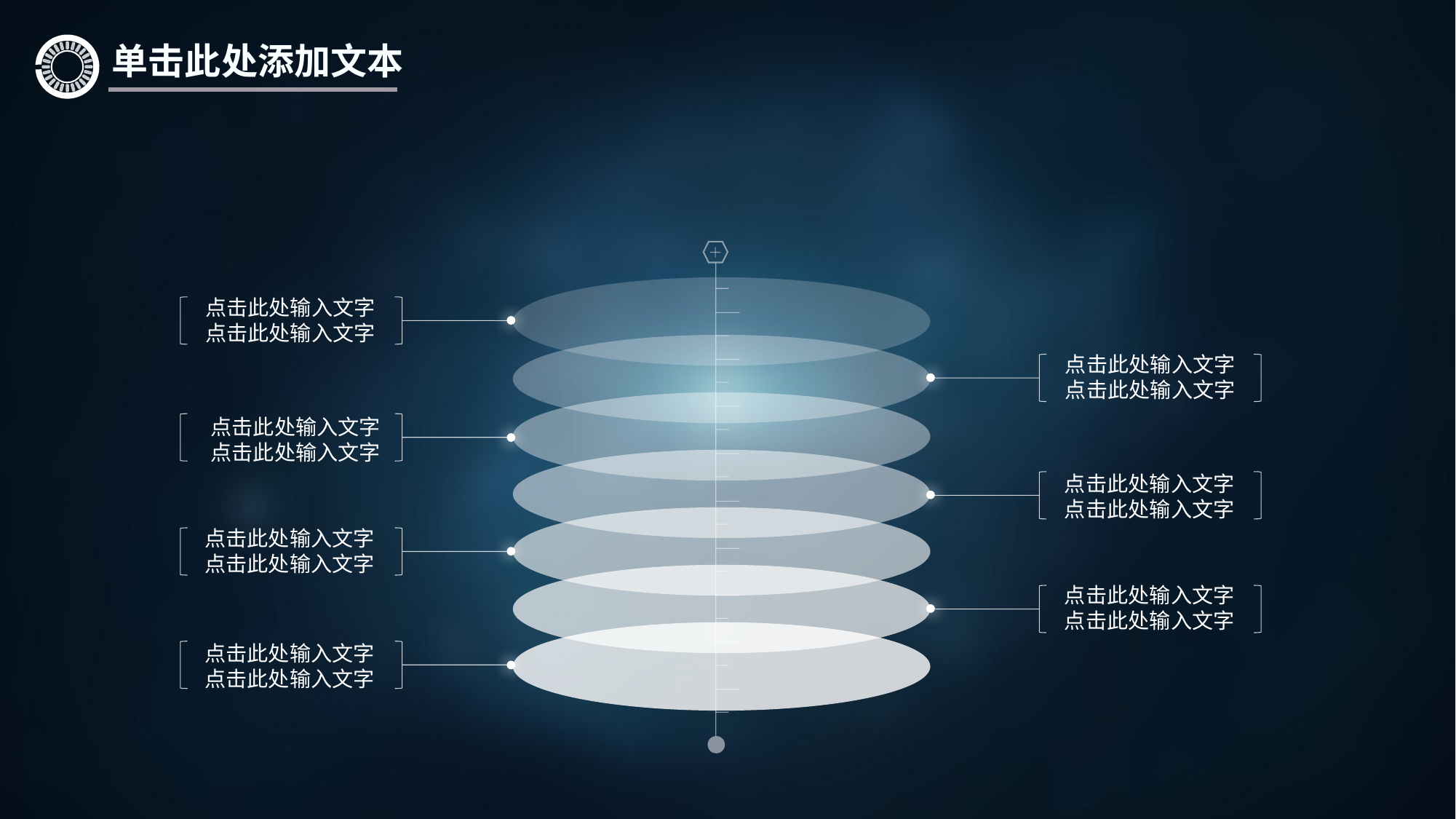

单击此处添加文本

点击此处输入文字
点击此处输入文字

点击此处输入文字
点击此处输入文字

点击此处输入文字
点击此处输入文字

点击此处输入文字
点击此处输入文字

点击此处输入文字
点击此处输入文字

点击此处输入文字
点击此处输入文字

点击此处输入文字
点击此处输入文字